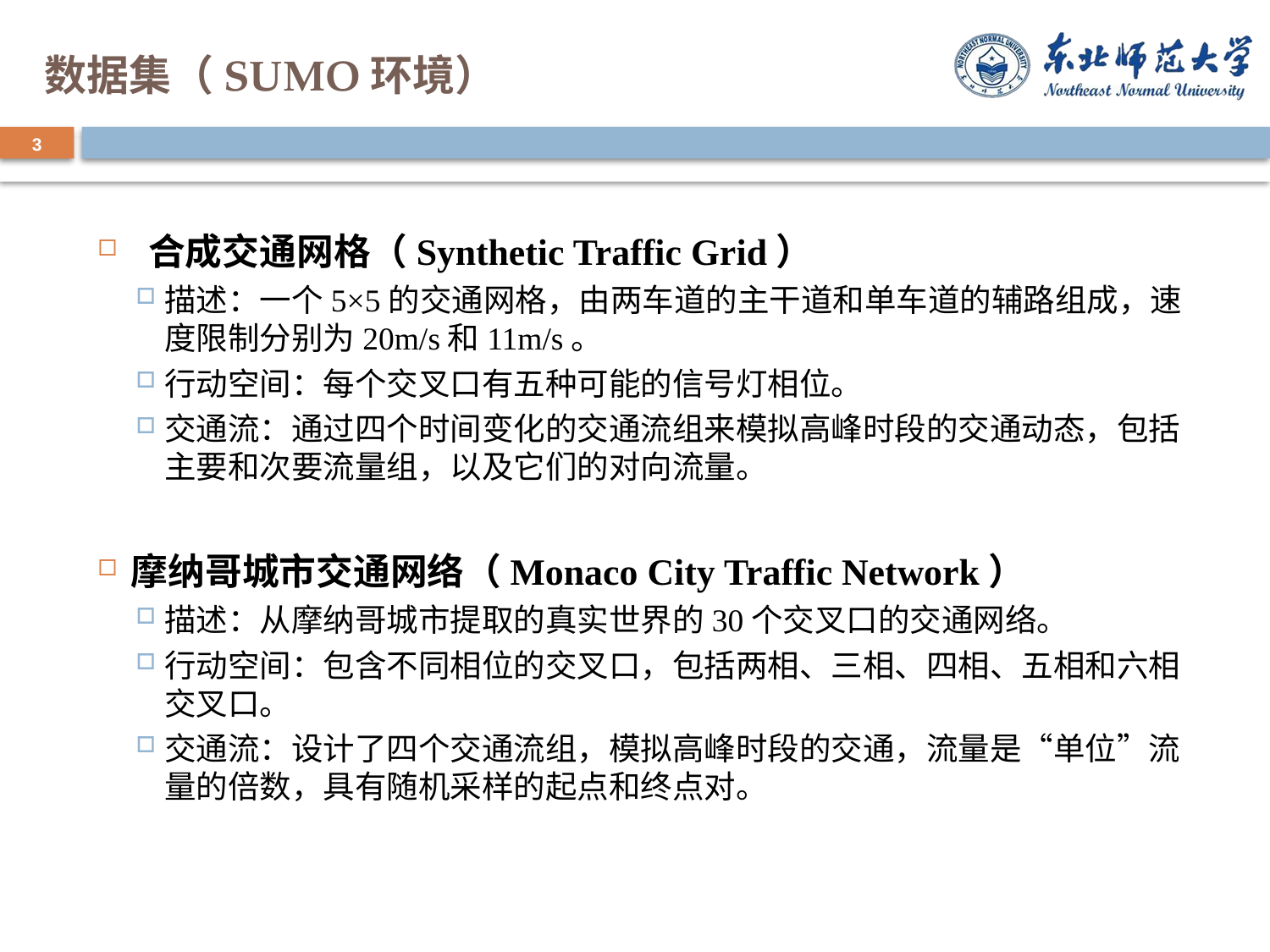

# 数据集（SUMO环境）
3
 合成交通网格（Synthetic Traffic Grid）
描述：一个5×5的交通网格，由两车道的主干道和单车道的辅路组成，速度限制分别为20m/s和11m/s。
行动空间：每个交叉口有五种可能的信号灯相位。
交通流：通过四个时间变化的交通流组来模拟高峰时段的交通动态，包括主要和次要流量组，以及它们的对向流量。

摩纳哥城市交通网络（Monaco City Traffic Network）
描述：从摩纳哥城市提取的真实世界的30个交叉口的交通网络。
行动空间：包含不同相位的交叉口，包括两相、三相、四相、五相和六相交叉口。
交通流：设计了四个交通流组，模拟高峰时段的交通，流量是“单位”流量的倍数，具有随机采样的起点和终点对。